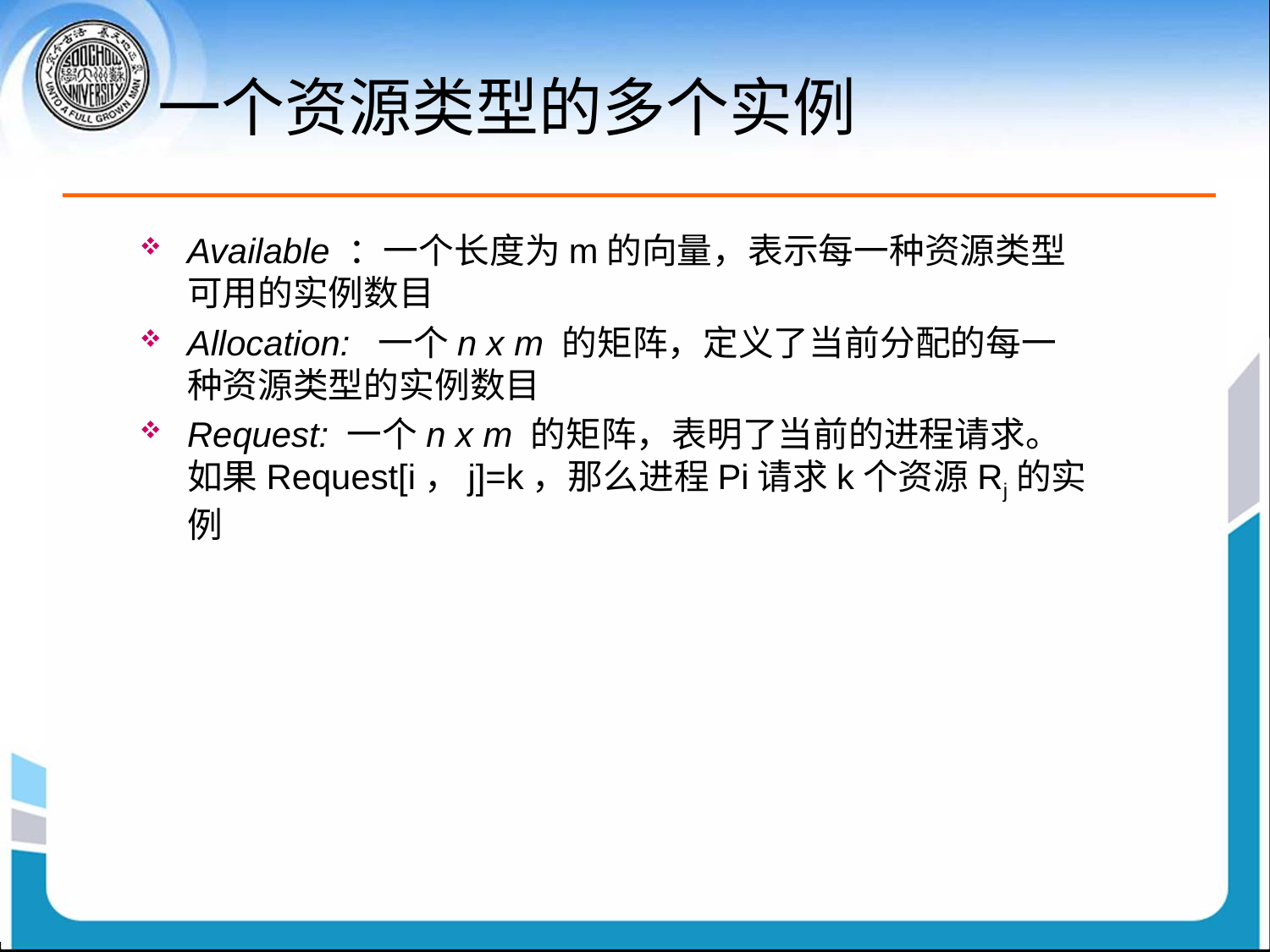

# 一个资源类型的多个实例
Available ：一个长度为m的向量，表示每一种资源类型可用的实例数目
Allocation:  一个n x m 的矩阵，定义了当前分配的每一种资源类型的实例数目
Request: 一个n x m 的矩阵，表明了当前的进程请求。如果Request[i，j]=k，那么进程Pi请求k个资源Rj的实例